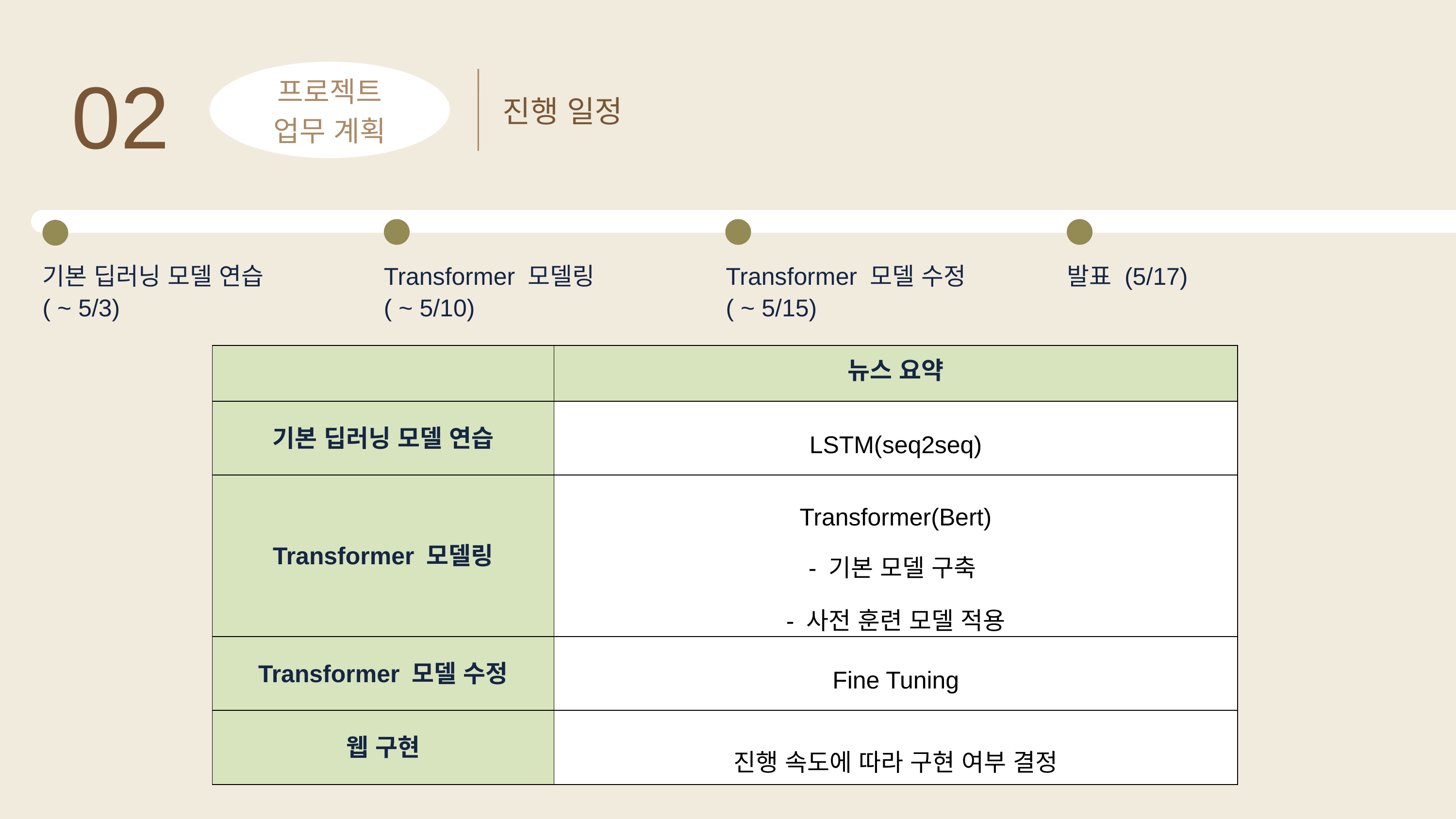

02

프로젝트
업무 계획

진행 일정

기본 딥러닝 모델 연습
( ~ 5/3)

Transformer 모델링
( ~ 5/10)

Transformer 모델 수정
( ~ 5/15)

발표 (5/17)

|  | 뉴스 요약 |
| --- | --- |
| 기본 딥러닝 모델 연습 | LSTM(seq2seq) |
| Transformer 모델링 | Transformer(Bert) - 기본 모델 구축 - 사전 훈련 모델 적용 |
| Transformer 모델 수정 | Fine Tuning |
| 웹 구현 | 진행 속도에 따라 구현 여부 결정 |